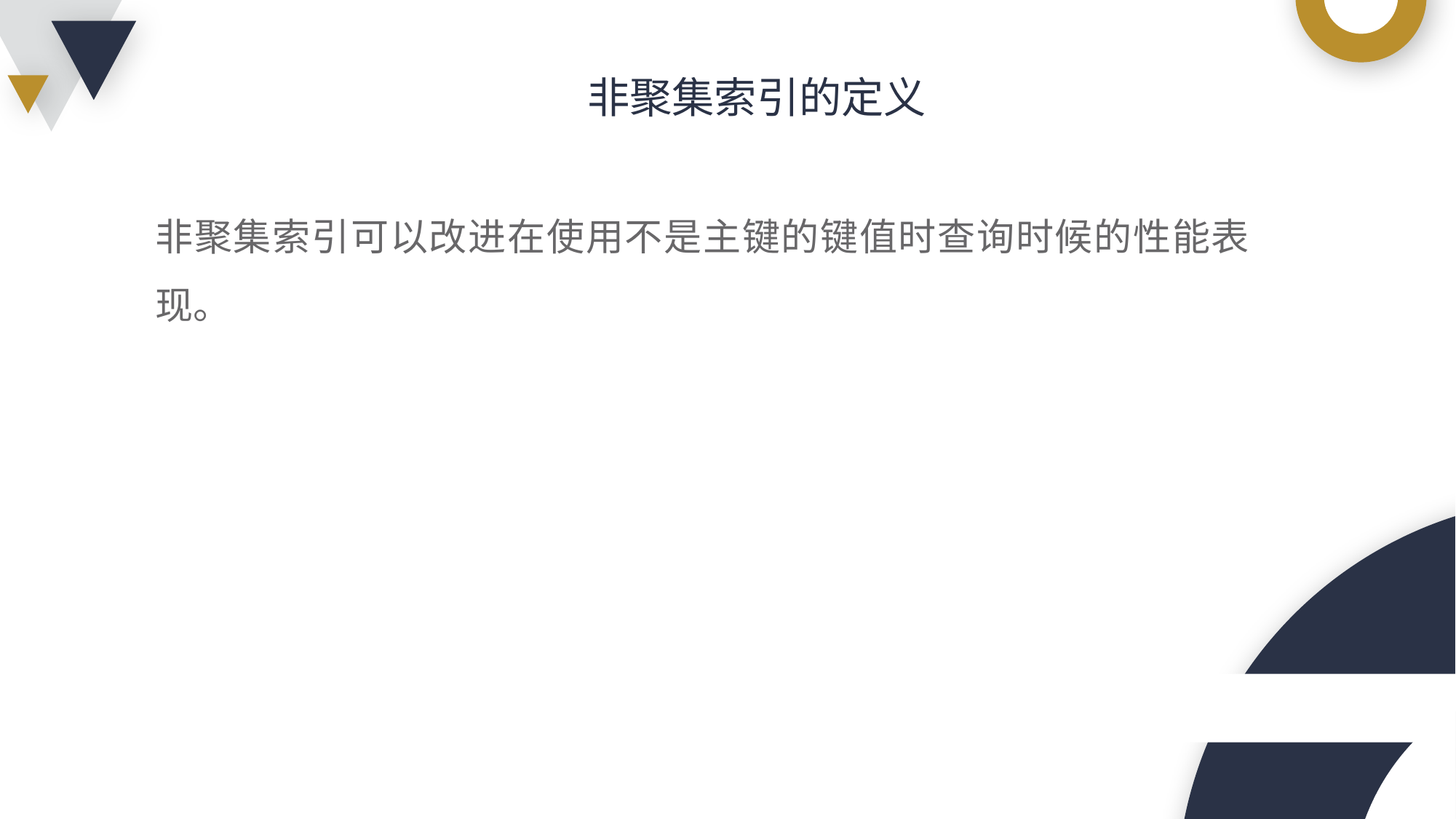

非聚集索引的定义
非聚集索引可以改进在使用不是主键的键值时查询时候的性能表现。